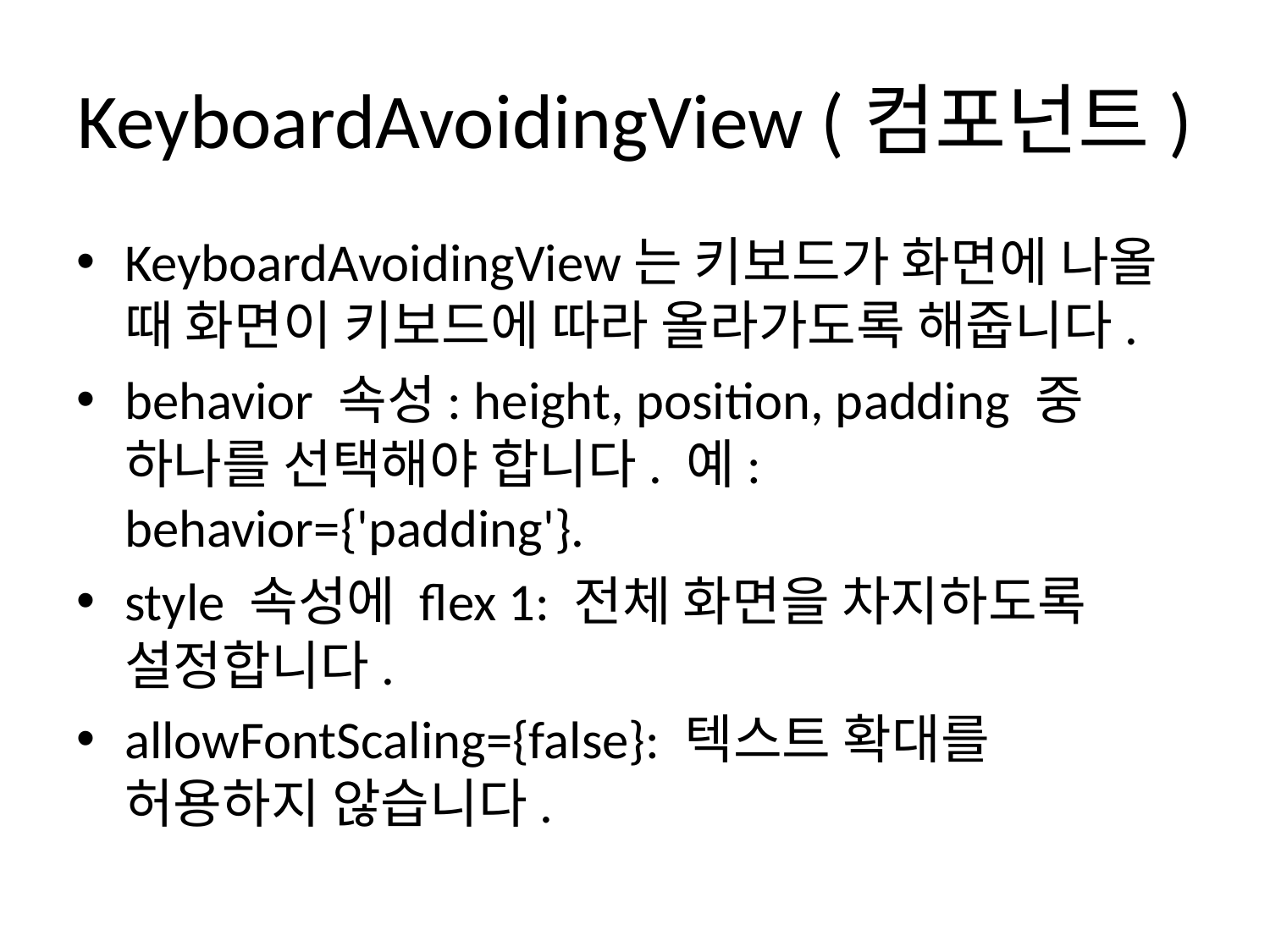

# KeyboardAvoidingView (컴포넌트)
KeyboardAvoidingView는 키보드가 화면에 나올 때 화면이 키보드에 따라 올라가도록 해줍니다.
behavior 속성: height, position, padding 중 하나를 선택해야 합니다. 예: behavior={'padding'}.
style 속성에 flex 1: 전체 화면을 차지하도록 설정합니다.
allowFontScaling={false}: 텍스트 확대를 허용하지 않습니다.